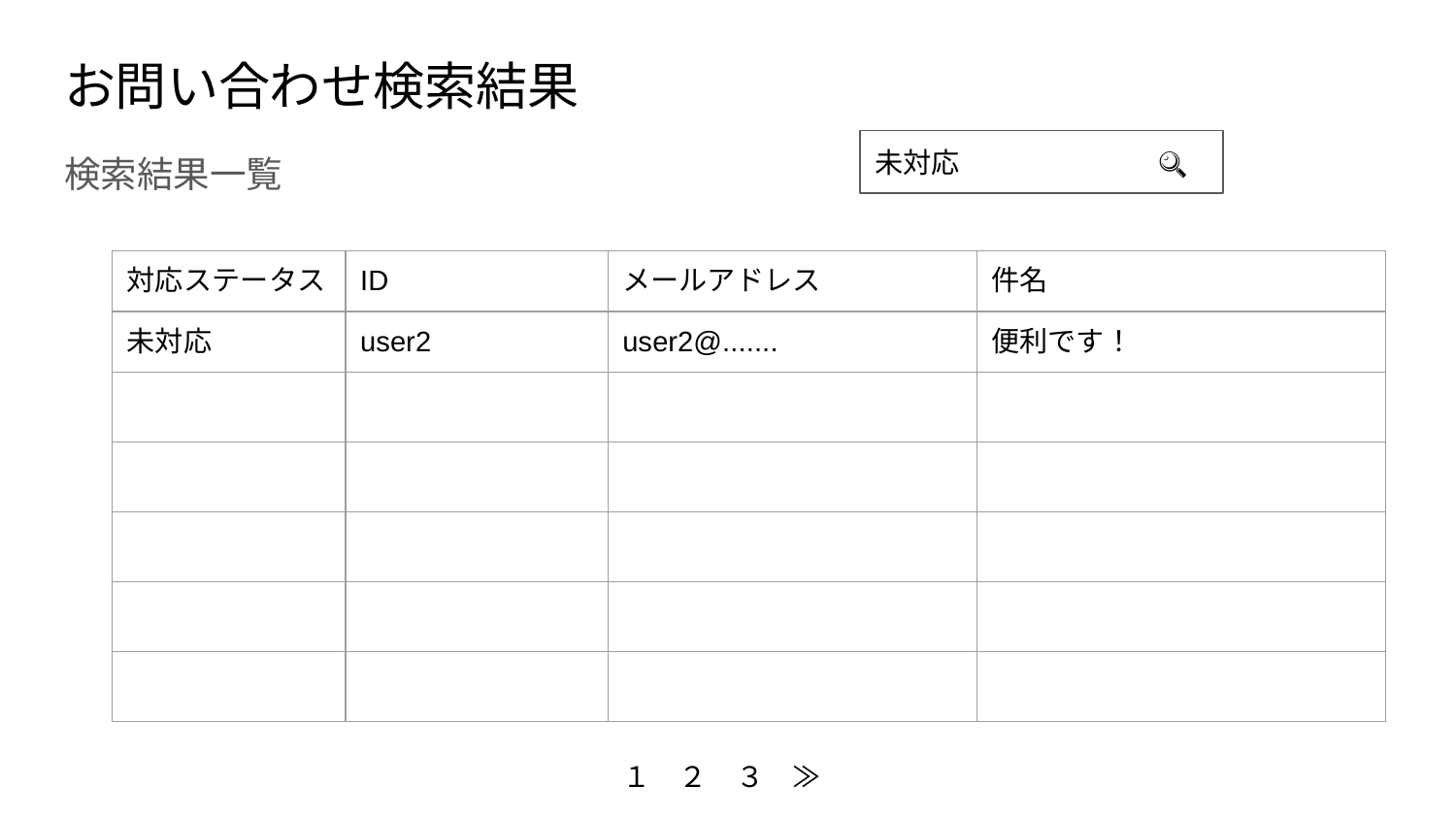

# お問い合わせ検索結果
検索結果一覧
未対応　　　　　　　🔍
| 対応ステータス | ID | メールアドレス | 件名 |
| --- | --- | --- | --- |
| 未対応 | user2 | user2@....... | 便利です！ |
|  |  |  |  |
|  |  |  |  |
|  |  |  |  |
|  |  |  |  |
|  |  |  |  |
１　２　３　≫